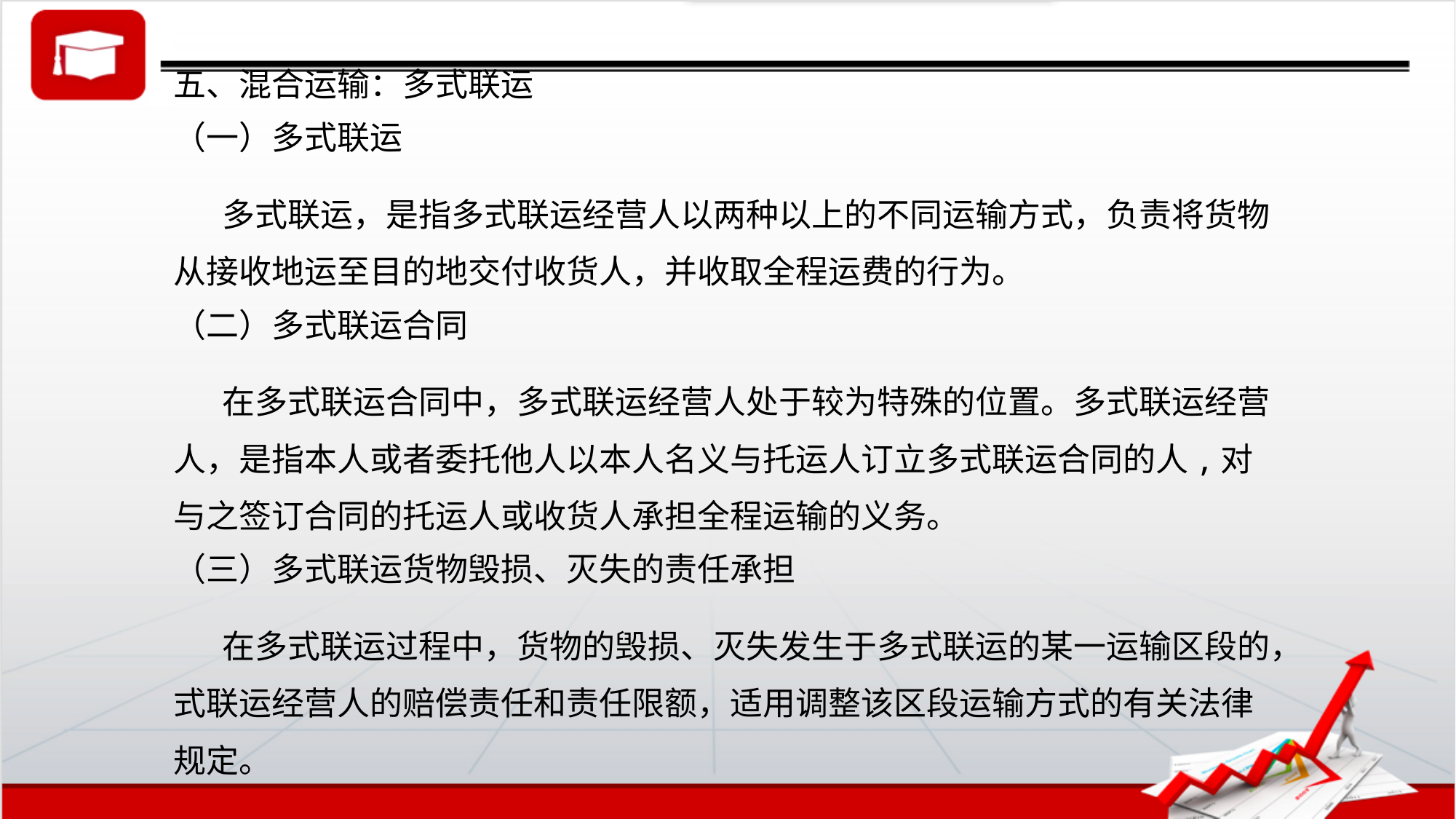

五、混合运输：多式联运
（一）多式联运
多式联运，是指多式联运经营人以两种以上的不同运输方式，负责将货物从接收地运至目的地交付收货人，并收取全程运费的行为。
（二）多式联运合同
在多式联运合同中，多式联运经营人处于较为特殊的位置。多式联运经营人，是指本人或者委托他人以本人名义与托运人订立多式联运合同的人,对与之签订合同的托运人或收货人承担全程运输的义务。
（三）多式联运货物毁损、灭失的责任承担
在多式联运过程中，货物的毁损、灭失发生于多式联运的某一运输区段的，式联运经营人的赔偿责任和责任限额，适用调整该区段运输方式的有关法律规定。